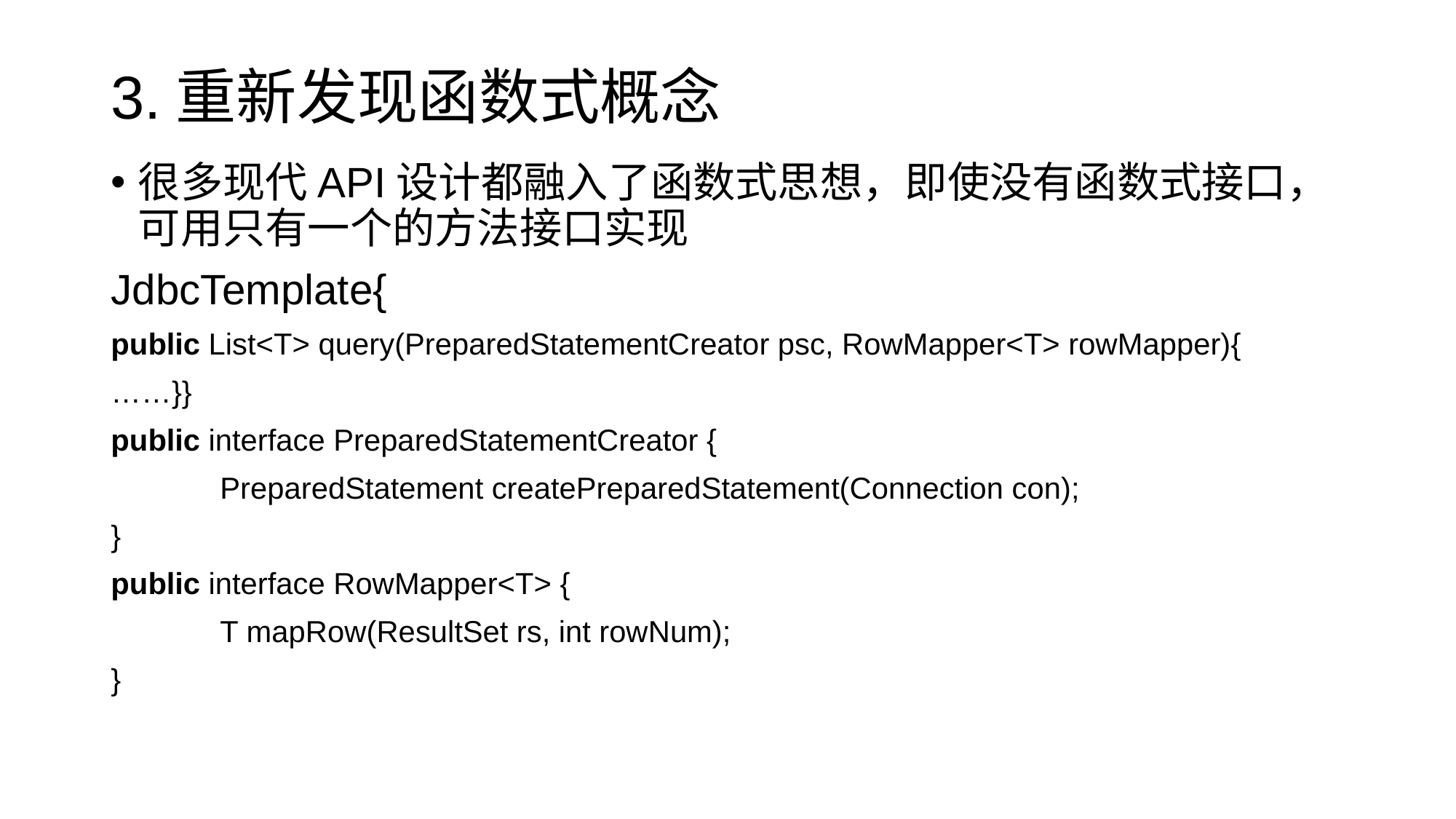

# 3.重新发现函数式概念
很多现代API设计都融入了函数式思想，即使没有函数式接口，可用只有一个的方法接口实现
JdbcTemplate{
public List<T> query(PreparedStatementCreator psc, RowMapper<T> rowMapper){
……}}
public interface PreparedStatementCreator {
	PreparedStatement createPreparedStatement(Connection con);
}
public interface RowMapper<T> {
	T mapRow(ResultSet rs, int rowNum);
}